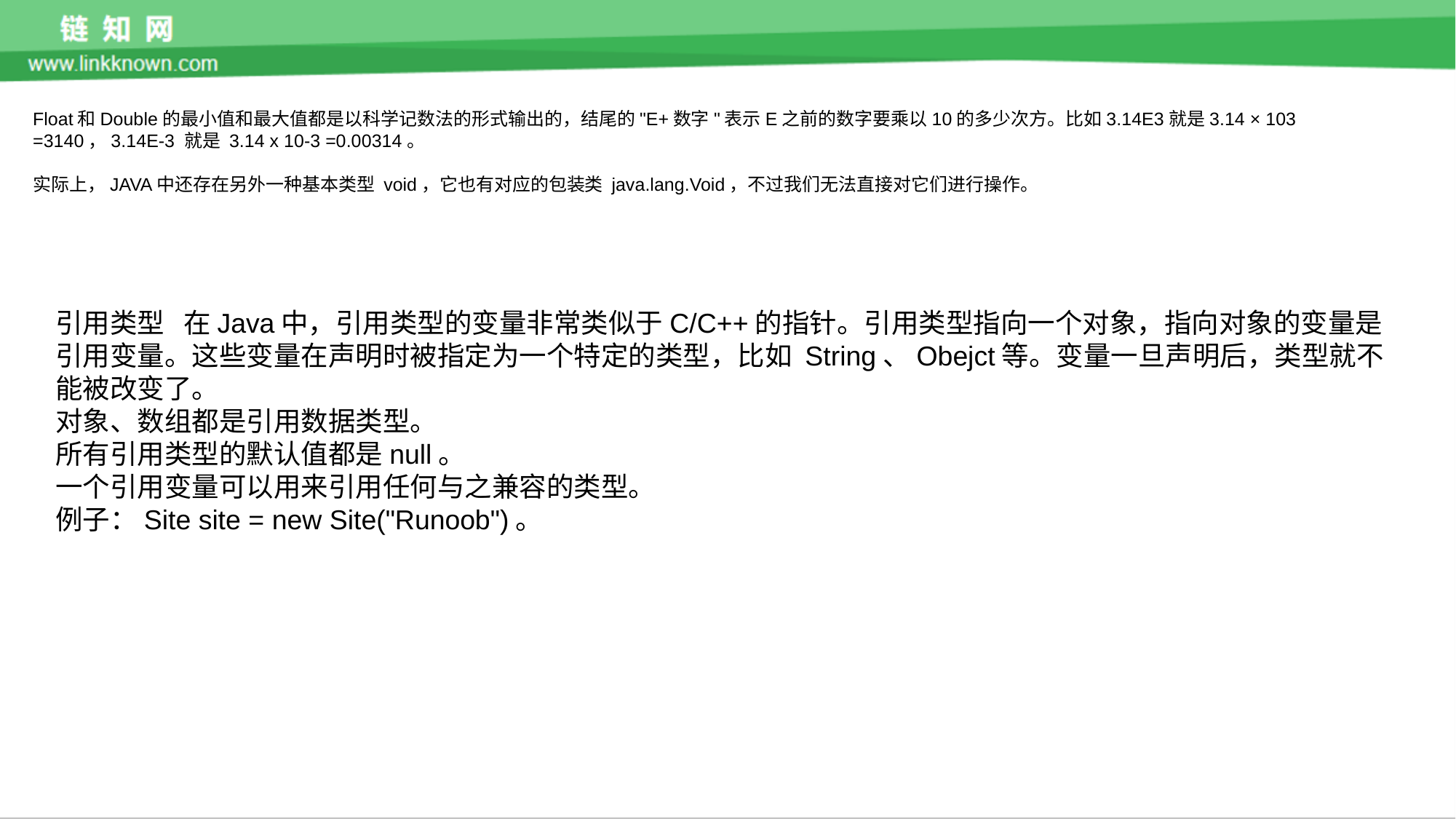

Float和Double的最小值和最大值都是以科学记数法的形式输出的，结尾的"E+数字"表示E之前的数字要乘以10的多少次方。比如3.14E3就是3.14 × 103 =3140，3.14E-3 就是 3.14 x 10-3 =0.00314。

实际上，JAVA中还存在另外一种基本类型 void，它也有对应的包装类 java.lang.Void，不过我们无法直接对它们进行操作。
引用类型   在Java中，引用类型的变量非常类似于C/C++的指针。引用类型指向一个对象，指向对象的变量是引用变量。这些变量在声明时被指定为一个特定的类型，比如 String、Obejct等。变量一旦声明后，类型就不能被改变了。
对象、数组都是引用数据类型。
所有引用类型的默认值都是null。
一个引用变量可以用来引用任何与之兼容的类型。
例子：Site site = new Site("Runoob")。